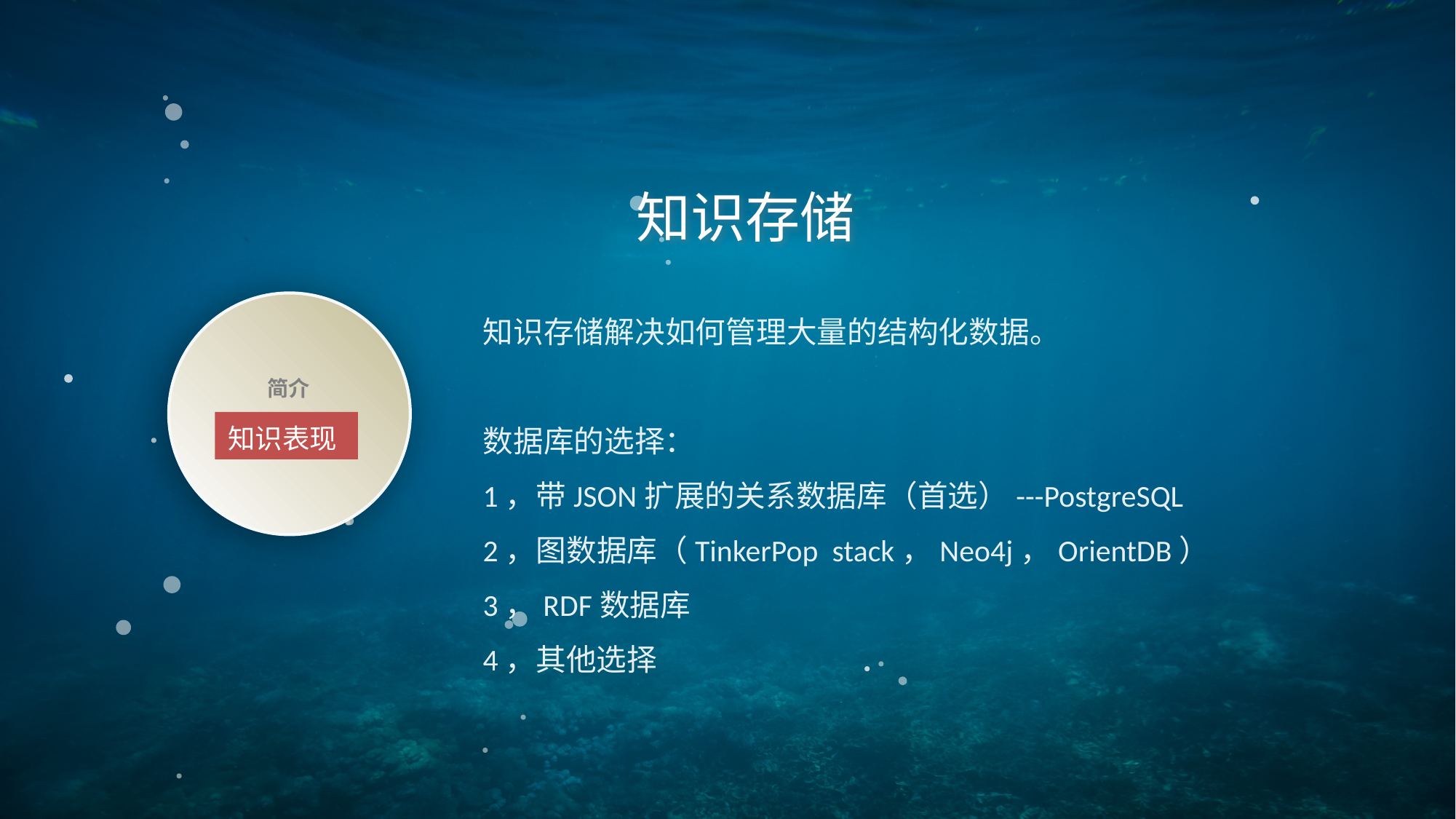

知识存储

知识存储解决如何管理大量的结构化数据。

数据库的选择：
1，带JSON扩展的关系数据库（首选）---PostgreSQL
2，图数据库（TinkerPop  stack，Neo4j，OrientDB）
3，RDF数据库
4，其他选择

简介

知识表现